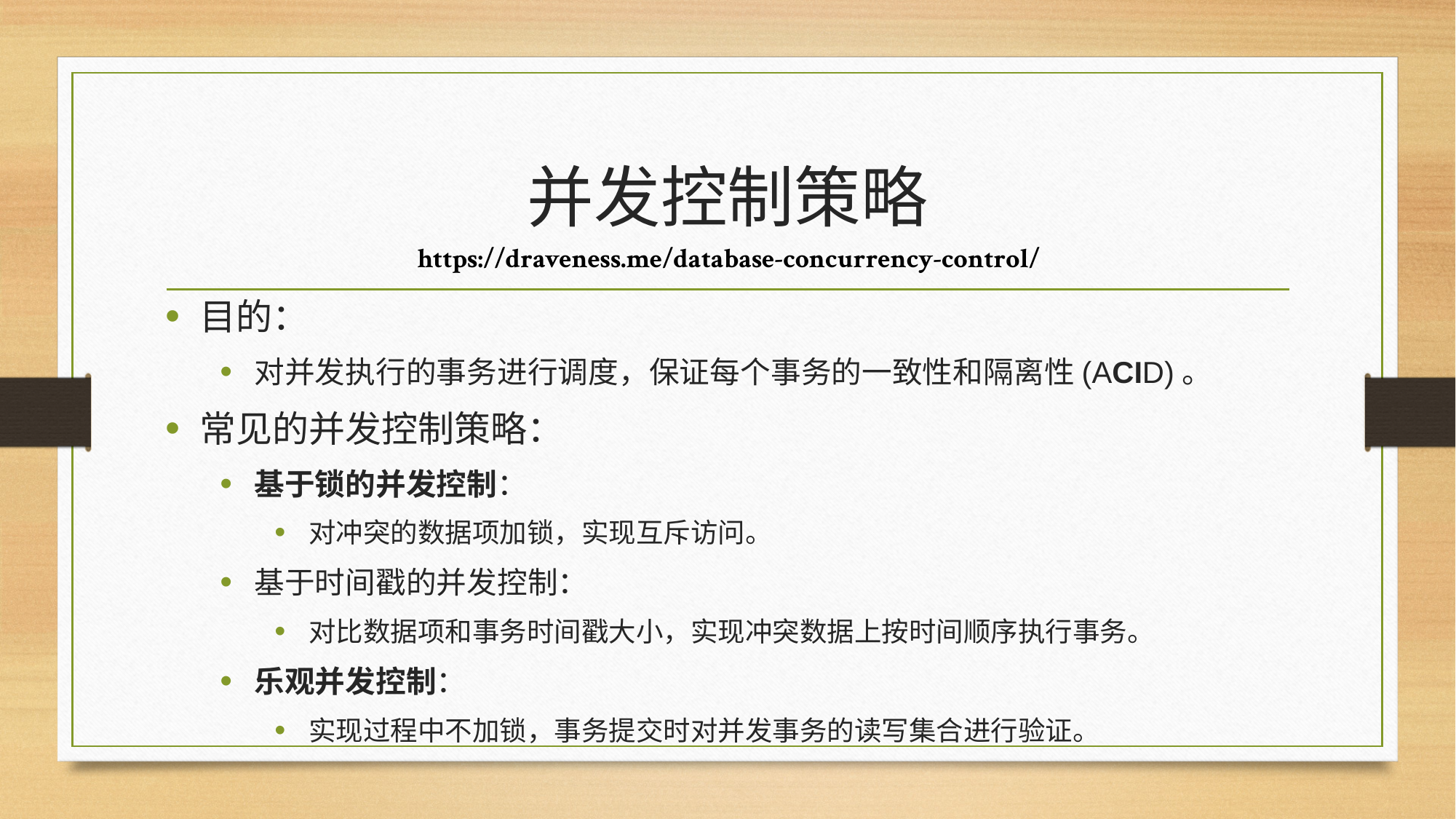

# 并发控制策略
https://draveness.me/database-concurrency-control/
目的：
对并发执行的事务进行调度，保证每个事务的一致性和隔离性(ACID)。
常见的并发控制策略：
基于锁的并发控制：
对冲突的数据项加锁，实现互斥访问。
基于时间戳的并发控制：
对比数据项和事务时间戳大小，实现冲突数据上按时间顺序执行事务。
乐观并发控制：
实现过程中不加锁，事务提交时对并发事务的读写集合进行验证。